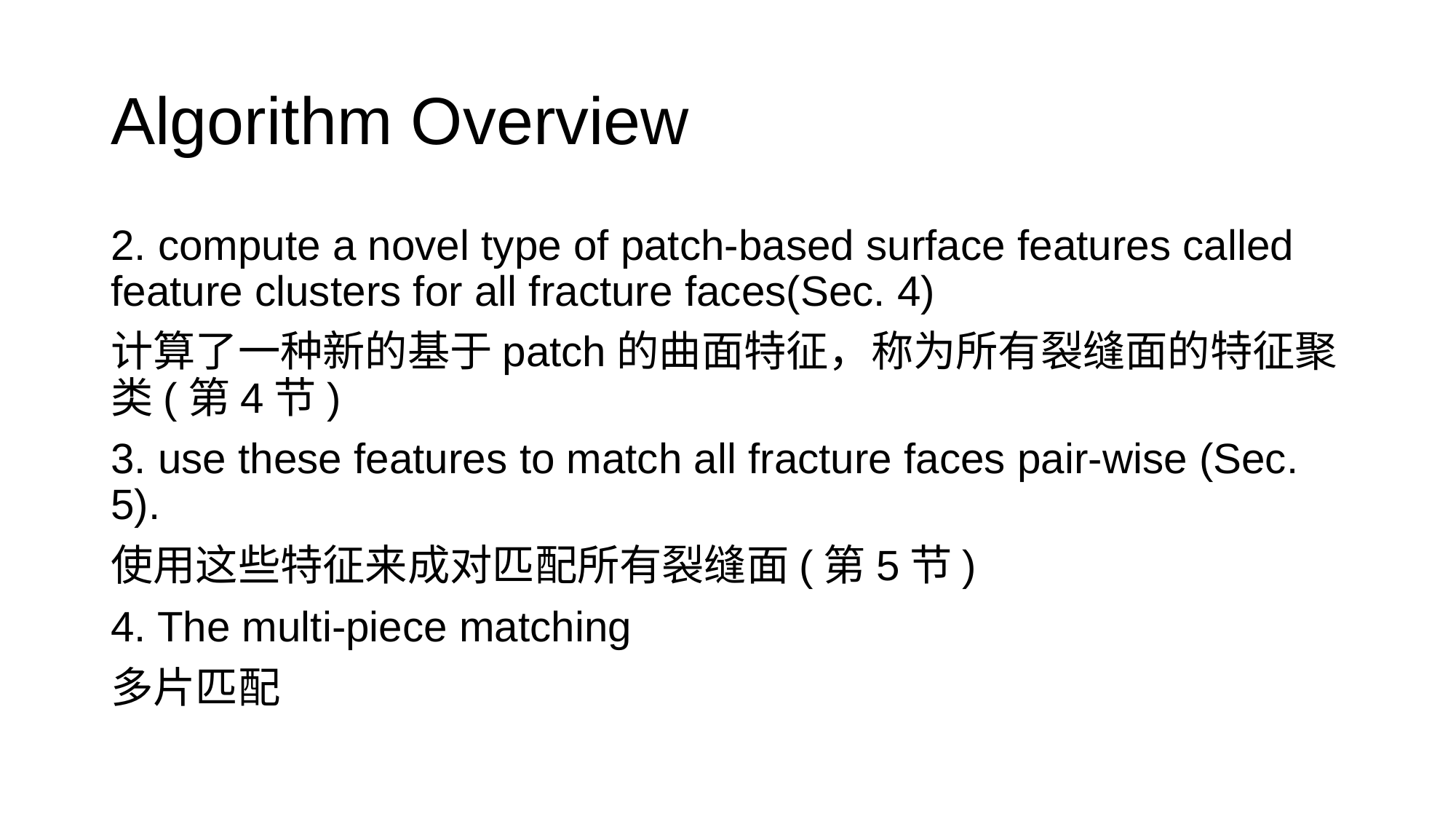

# Algorithm Overview
2. compute a novel type of patch-based surface features called feature clusters for all fracture faces(Sec. 4)
计算了一种新的基于patch的曲面特征，称为所有裂缝面的特征聚类(第4节)
3. use these features to match all fracture faces pair-wise (Sec. 5).
使用这些特征来成对匹配所有裂缝面(第5节)
4. The multi-piece matching
多片匹配